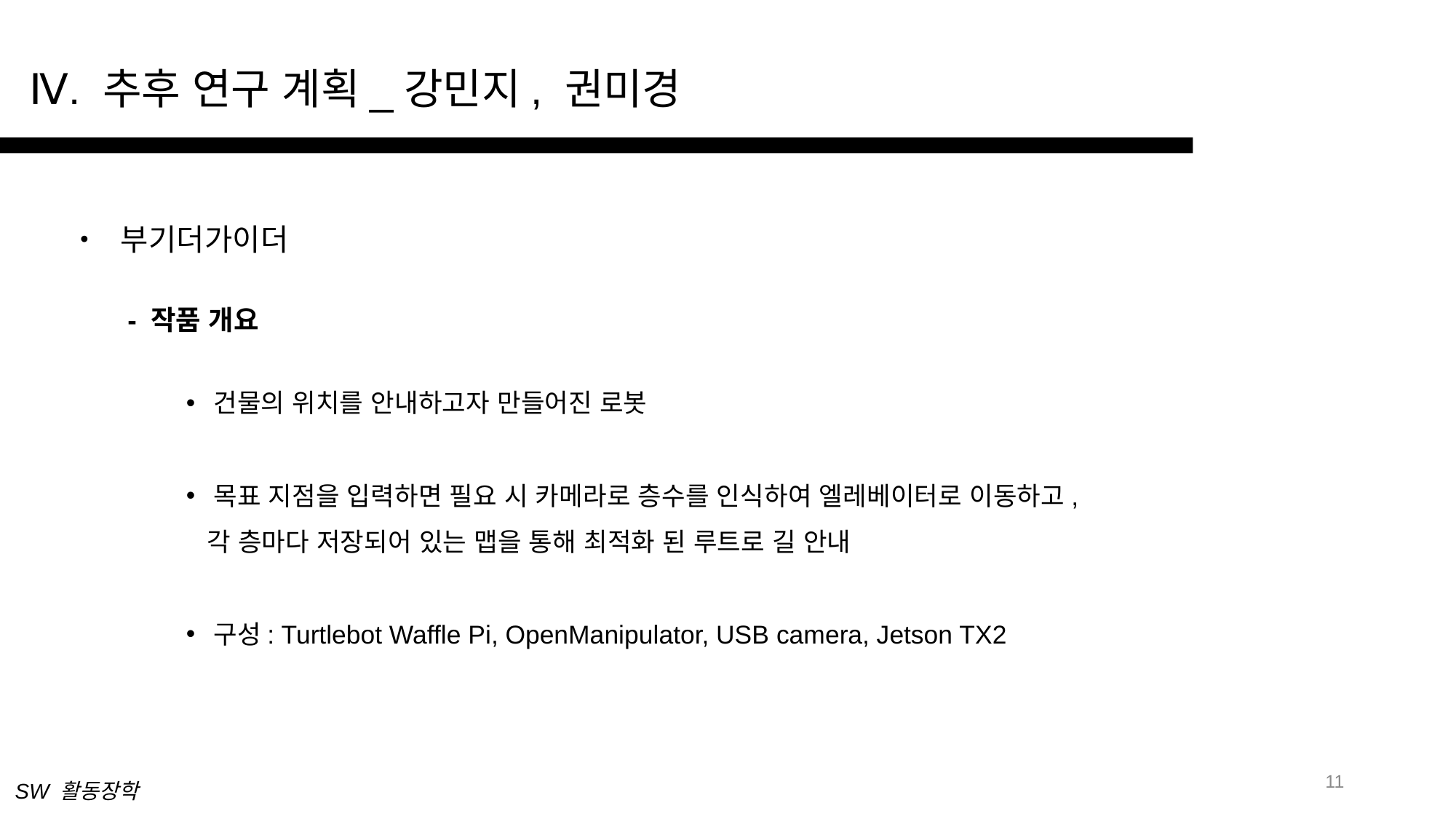

Ⅳ. 추후 연구 계획_강민지, 권미경

•  부기더가이더
- 작품 개요
건물의 위치를 안내하고자 만들어진 로봇
목표 지점을 입력하면 필요 시 카메라로 층수를 인식하여 엘레베이터로 이동하고,
  각 층마다 저장되어 있는 맵을 통해 최적화 된 루트로 길 안내
구성: Turtlebot Waffle Pi, OpenManipulator, USB camera, Jetson TX2
11
SW 활동장학